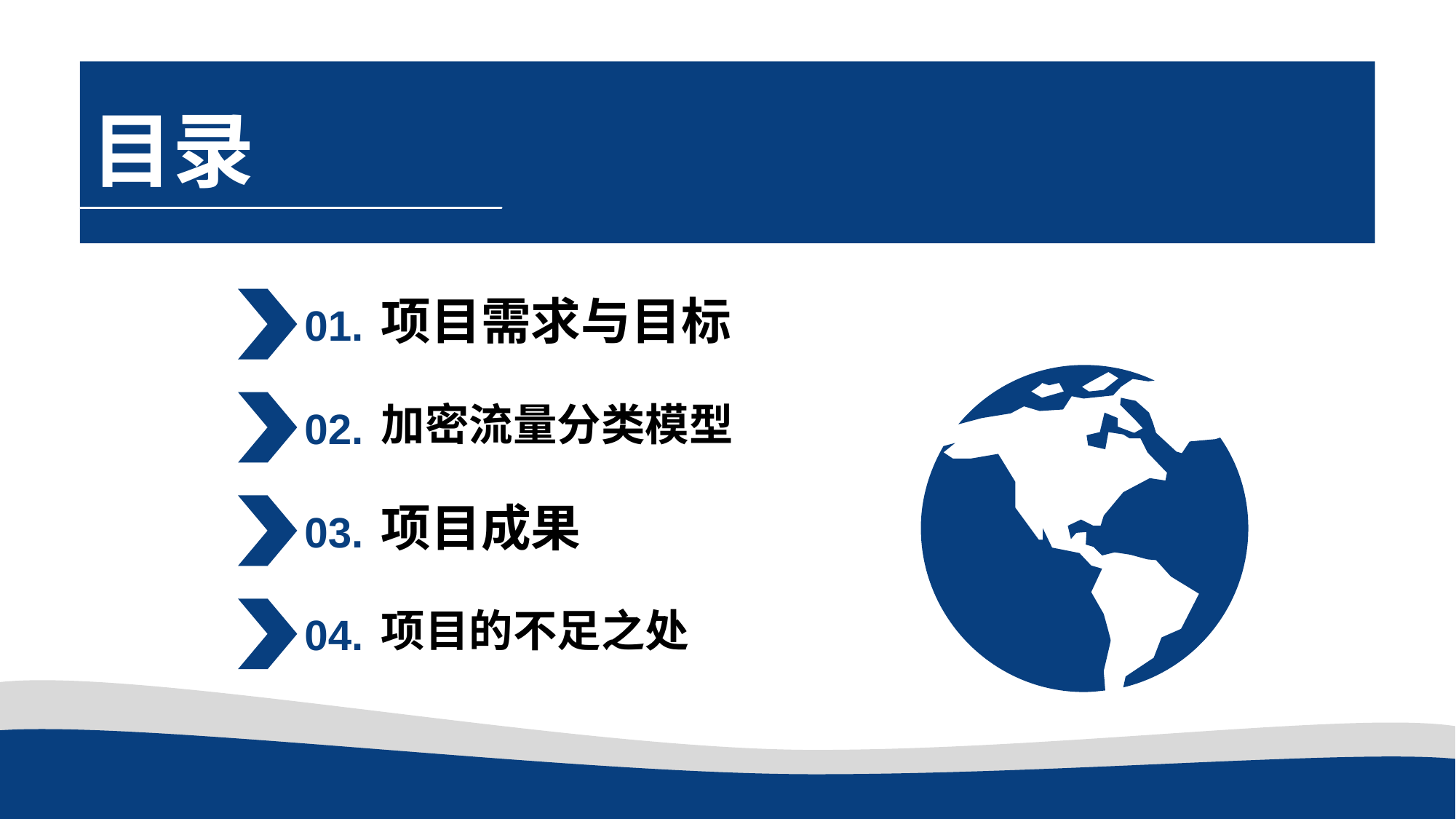

目录
项目需求与目标
01.

加密流量分类模型
02.

项目成果
03.

项目的不足之处
04.